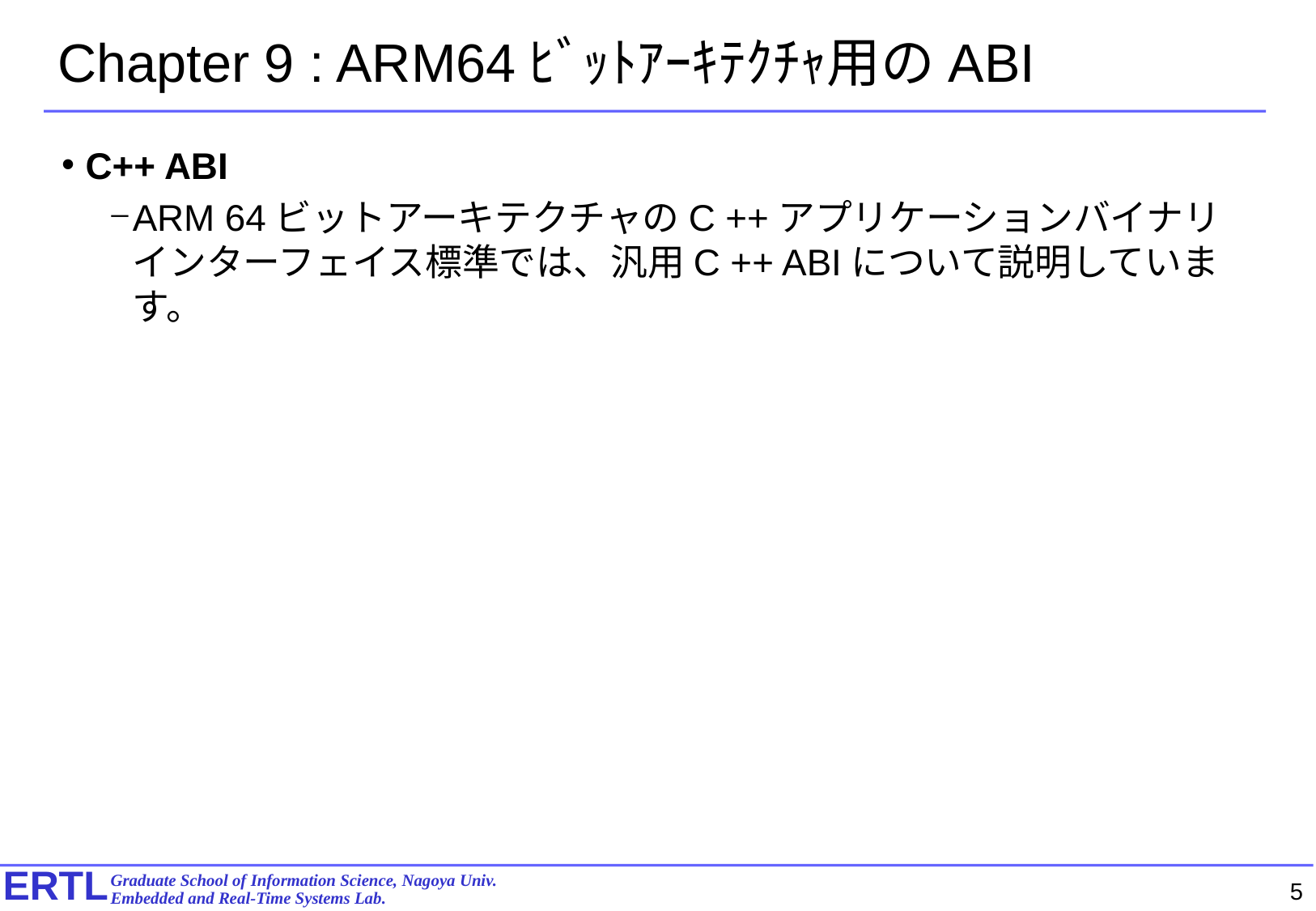

# Chapter 9 : ARM64ﾋﾞｯﾄｱｰｷﾃｸﾁｬ用のABI
C++ ABI
ARM 64ビットアーキテクチャのC ++アプリケーションバイナリインターフェイス標準では、汎用C ++ ABIについて説明しています。

5